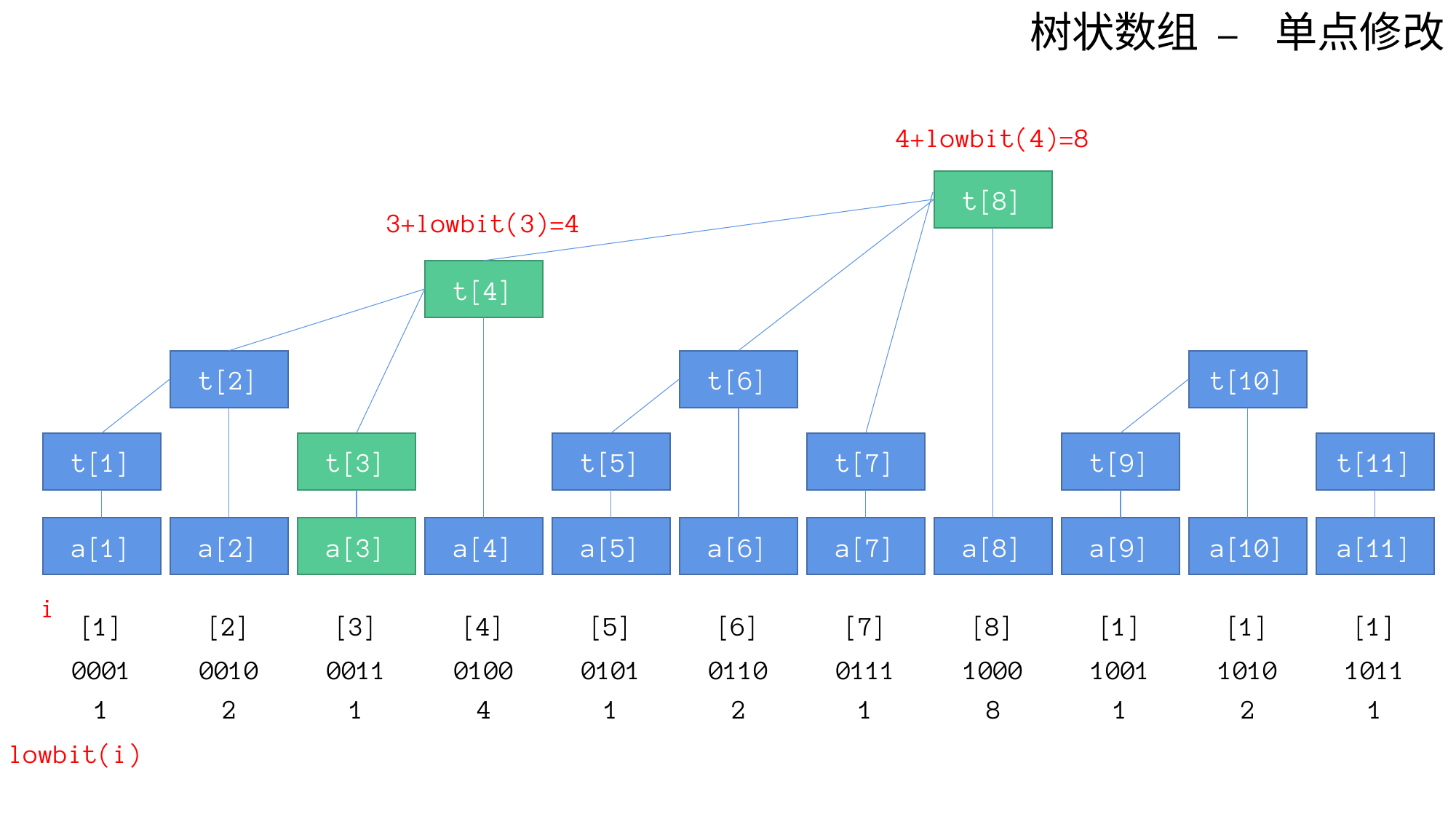

树状数组 - 单点修改
4+lowbit(4)=8
t[8]
3+lowbit(3)=4
t[4]
t[2]
t[6]
t[10]
t[1]
t[3]
t[5]
t[7]
t[9]
t[11]
a[1]
a[2]
a[3]
a[4]
a[5]
a[6]
a[7]
a[8]
a[9]
a[10]
a[11]
i
[1]
[2]
[3]
[4]
[5]
[6]
[7]
[8]
[1]
[1]
[1]
0001
0010
0011
0100
0101
0110
0111
1000
1001
1010
1011
1
2
1
4
1
2
1
8
1
2
1
lowbit(i)